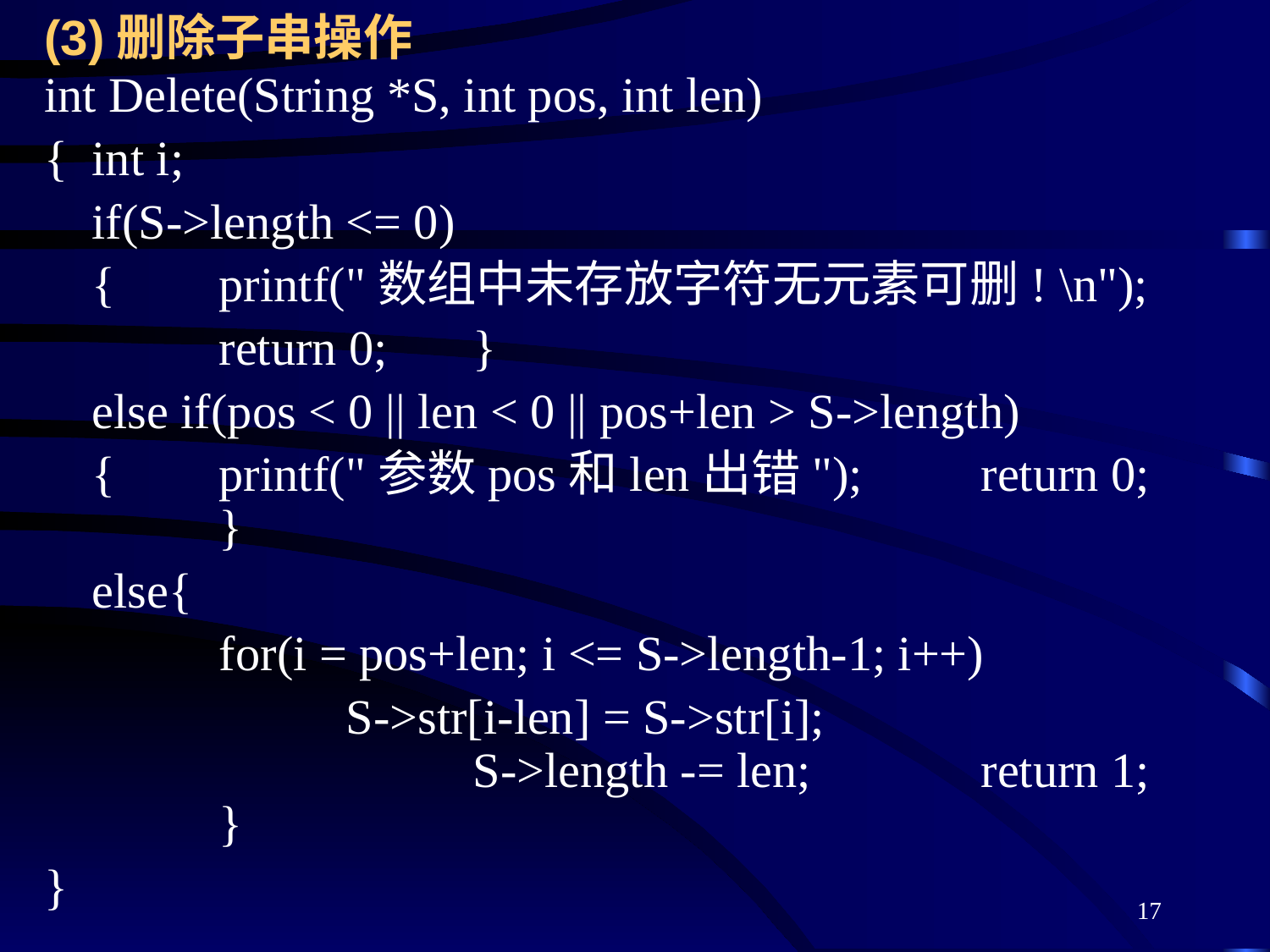

# (3)删除子串操作
int Delete(String *S, int pos, int len)
{	int i;
	if(S->length <= 0)
	{	printf("数组中未存放字符无元素可删! \n");
		return 0;	}
	else if(pos < 0 || len < 0 || pos+len > S->length)
	{	printf("参数pos和len出错");	return 0;	}
	else{
		for(i = pos+len; i <= S->length-1; i++)
			S->str[i-len] = S->str[i];						S->length -= len;		return 1;	}
}
17